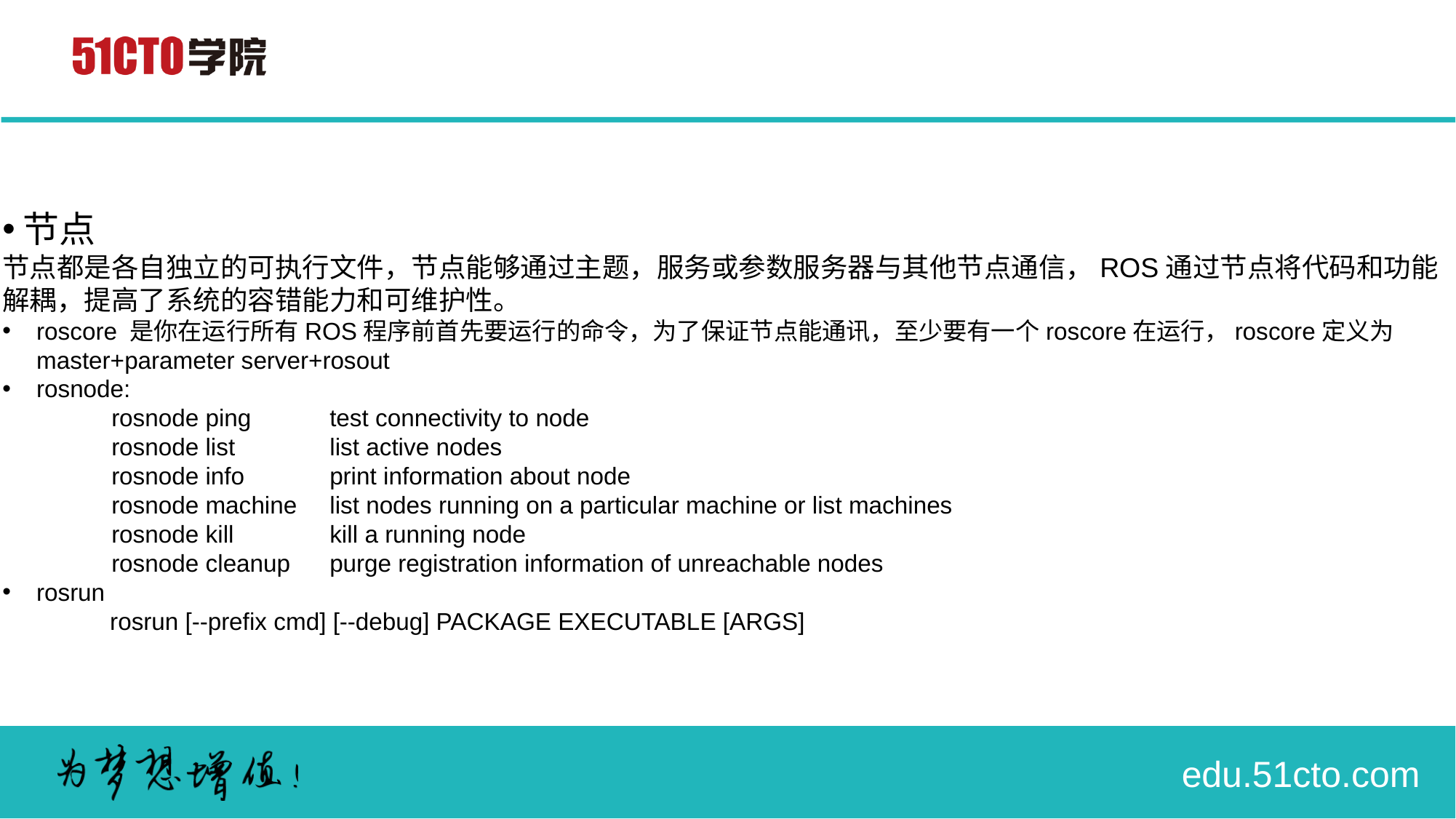

# 节点
节点都是各自独立的可执行文件，节点能够通过主题，服务或参数服务器与其他节点通信，ROS通过节点将代码和功能解耦，提高了系统的容错能力和可维护性。
roscore 是你在运行所有ROS程序前首先要运行的命令，为了保证节点能通讯，至少要有一个roscore在运行，roscore定义为master+parameter server+rosout
rosnode:
	rosnode ping	test connectivity to node
	rosnode list	list active nodes
	rosnode info	print information about node
	rosnode machine	list nodes running on a particular machine or list machines
	rosnode kill	kill a running node
	rosnode cleanup	purge registration information of unreachable nodes
rosrun
                rosrun [--prefix cmd] [--debug] PACKAGE EXECUTABLE [ARGS]